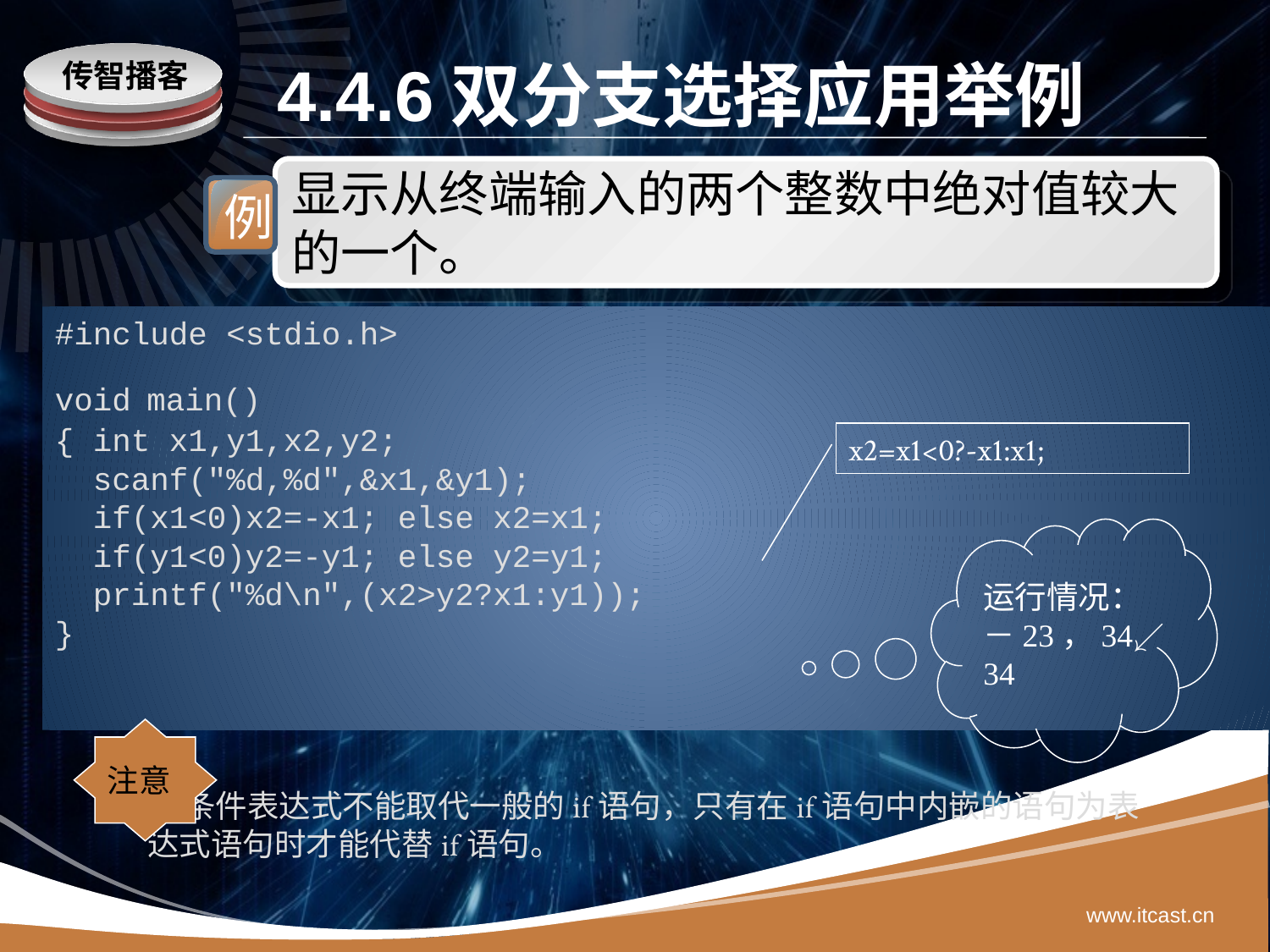

# 4.4.6双分支选择应用举例

显示从终端输入的两个整数中绝对值较大
的一个。

例

#include <stdio.h>
void main()
{ int x1,y1,x2,y2;
  scanf("%d,%d",&x1,&y1);
  if(x1<0)x2=-x1; else x2=x1;
  if(y1<0)y2=-y1; else y2=y1;
  printf("%d\n",(x2>y2?x1:y1));
}
x2=x1<0?-x1:x1;

运行情况：
－23，34↙
34
注意
    条件表达式不能取代一般的if语句，只有在if语句中内嵌的语句为表达式语句时才能代替if语句。
www.itcast.cn